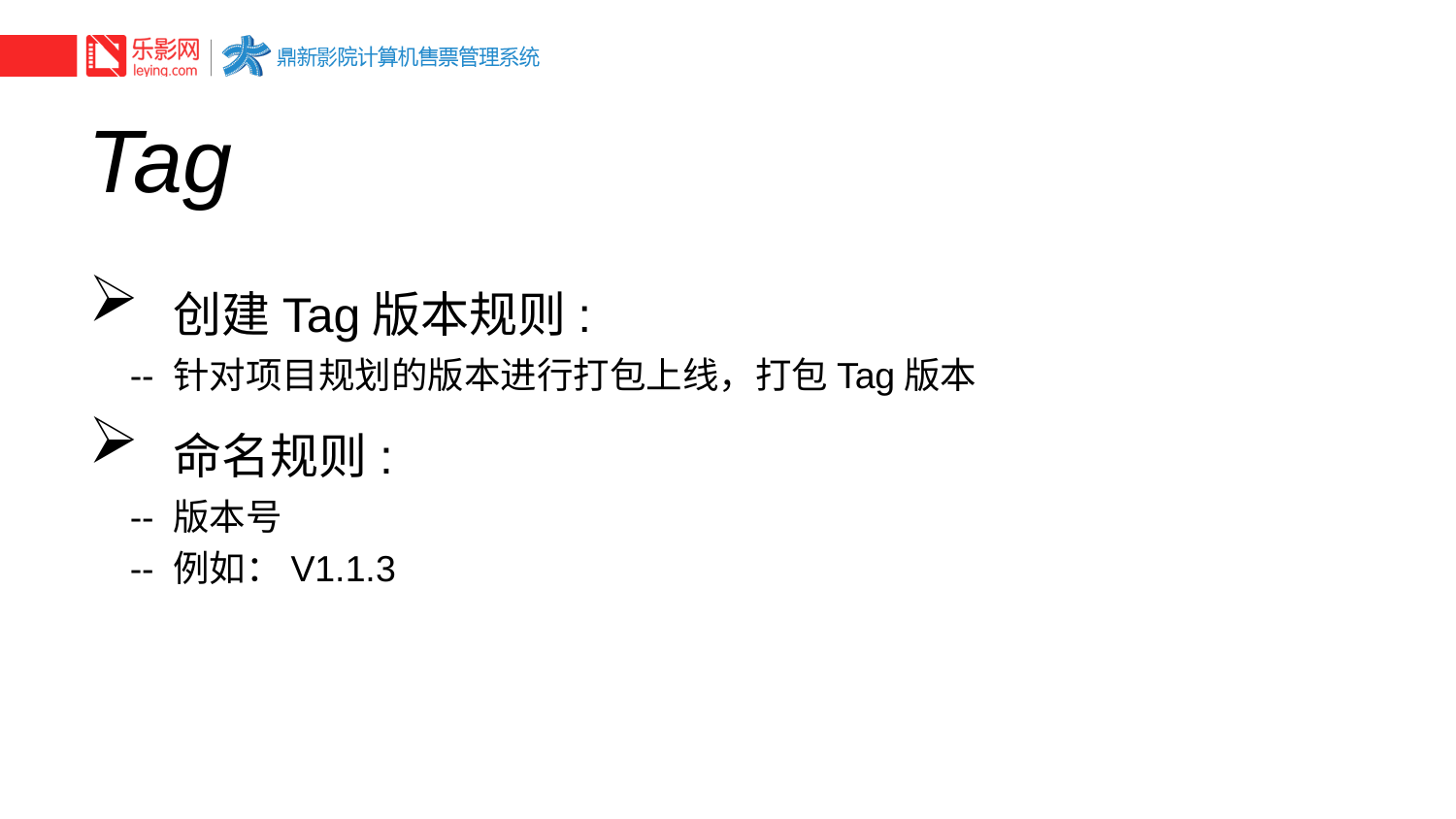

# Tag
 创建Tag版本规则:
    -- 针对项目规划的版本进行打包上线，打包Tag版本
 命名规则:
    -- 版本号
    -- 例如：V1.1.3